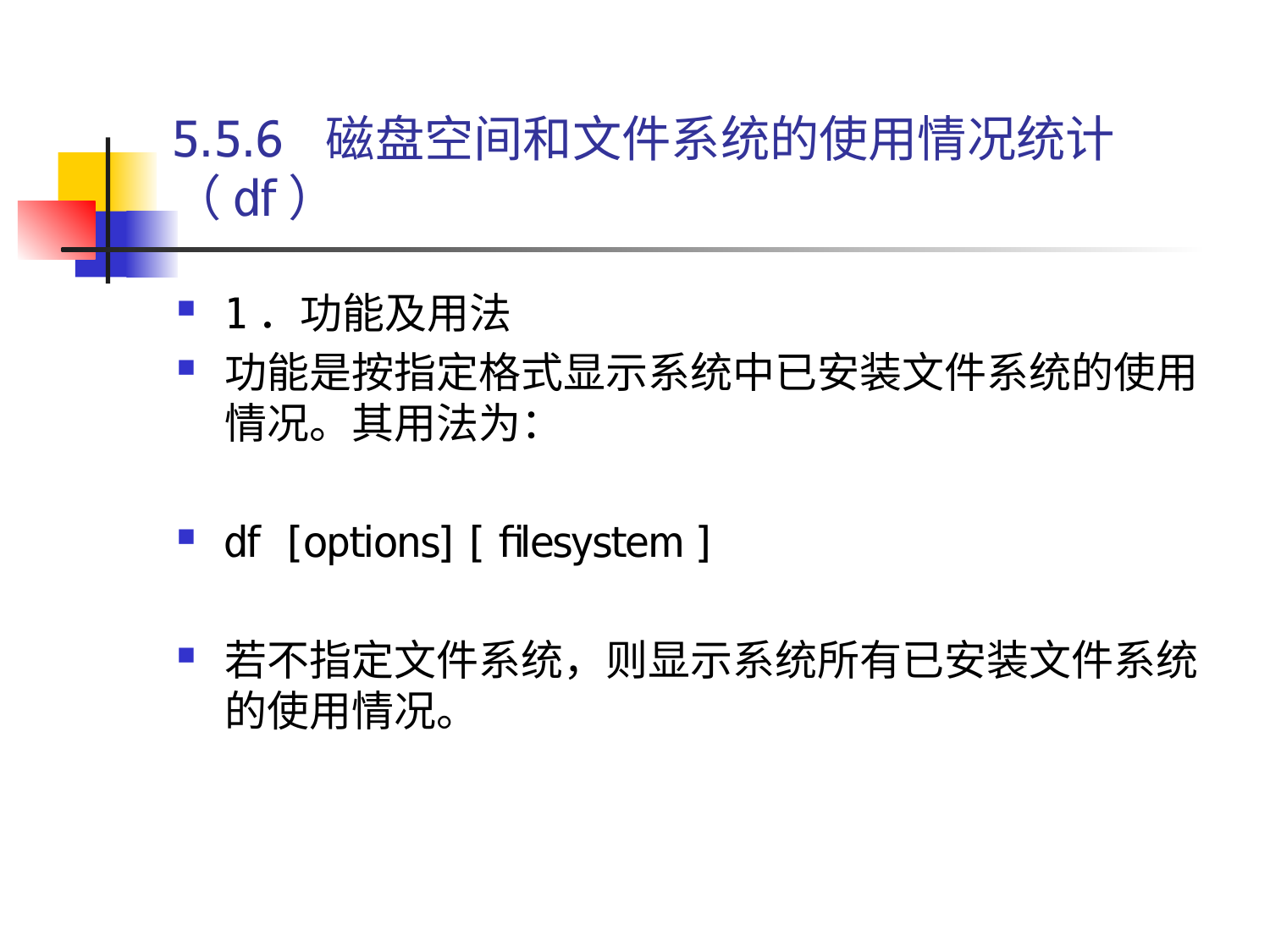

# 5.5.6  磁盘空间和文件系统的使用情况统计（df）
1．功能及用法
功能是按指定格式显示系统中已安装文件系统的使用情况。其用法为：

df  [options] [ filesystem ]

若不指定文件系统，则显示系统所有已安装文件系统的使用情况。